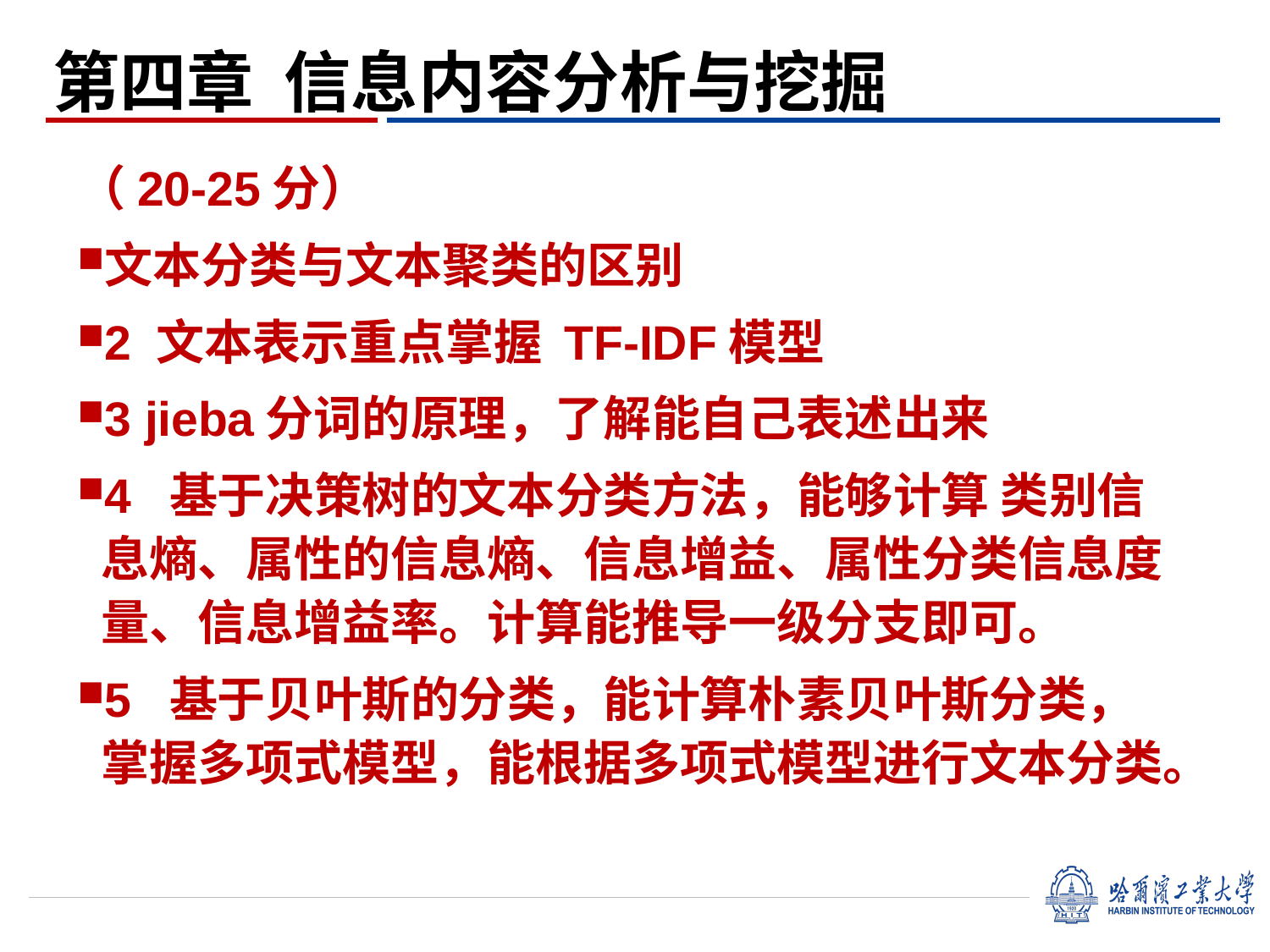

第四章  信息内容分析与挖掘
（20-25分）
文本分类与文本聚类的区别
2 文本表示重点掌握 TF-IDF模型
3 jieba分词的原理，了解能自己表述出来
4  基于决策树的文本分类方法，能够计算 类别信息熵、属性的信息熵、信息增益、属性分类信息度量、信息增益率。计算能推导一级分支即可。
5  基于贝叶斯的分类，能计算朴素贝叶斯分类，掌握多项式模型，能根据多项式模型进行文本分类。